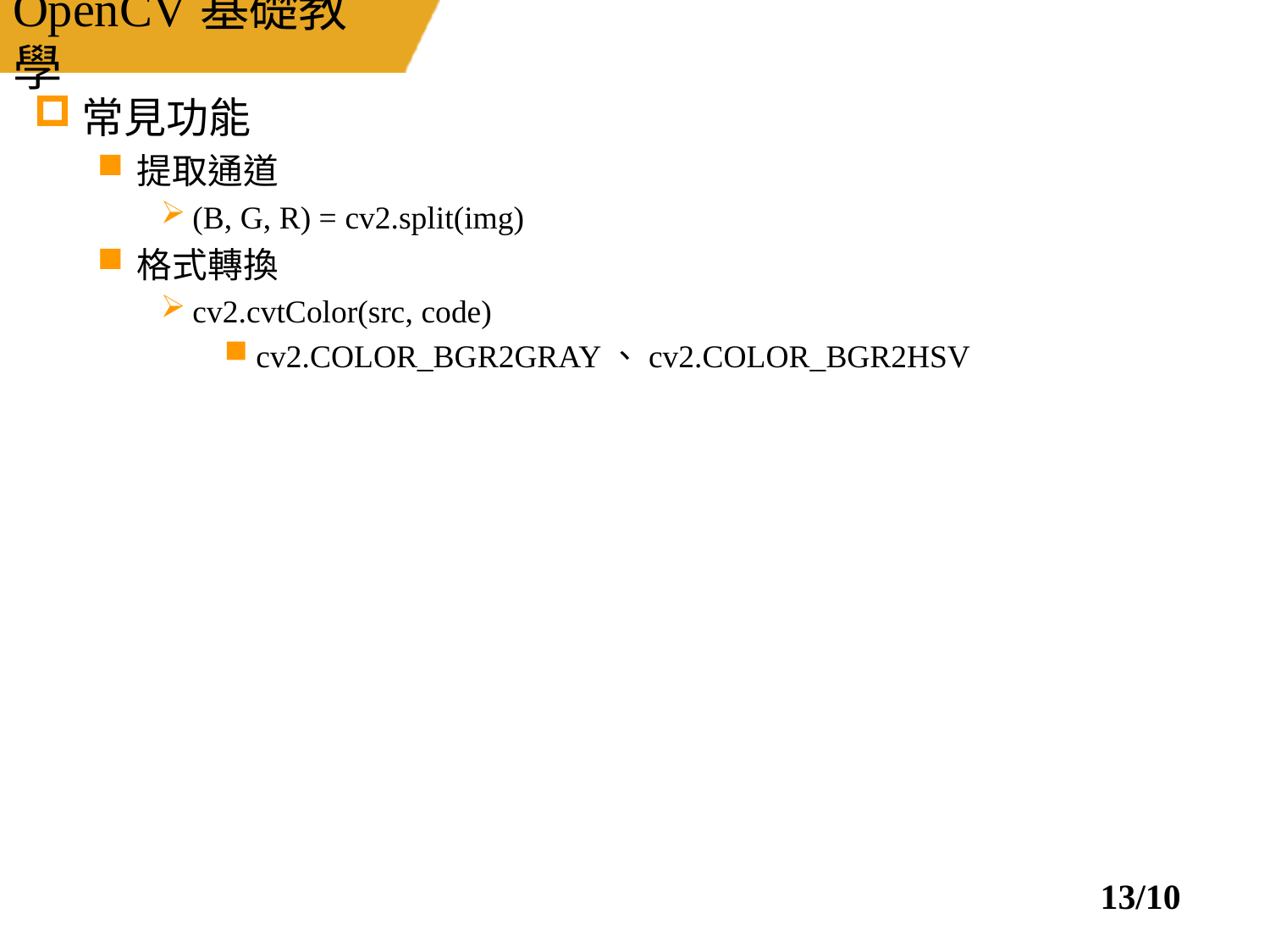

# OpenCV基礎教學
常見功能
提取通道
(B, G, R) = cv2.split(img)
格式轉換
cv2.cvtColor(src, code)
cv2.COLOR_BGR2GRAY、cv2.COLOR_BGR2HSV